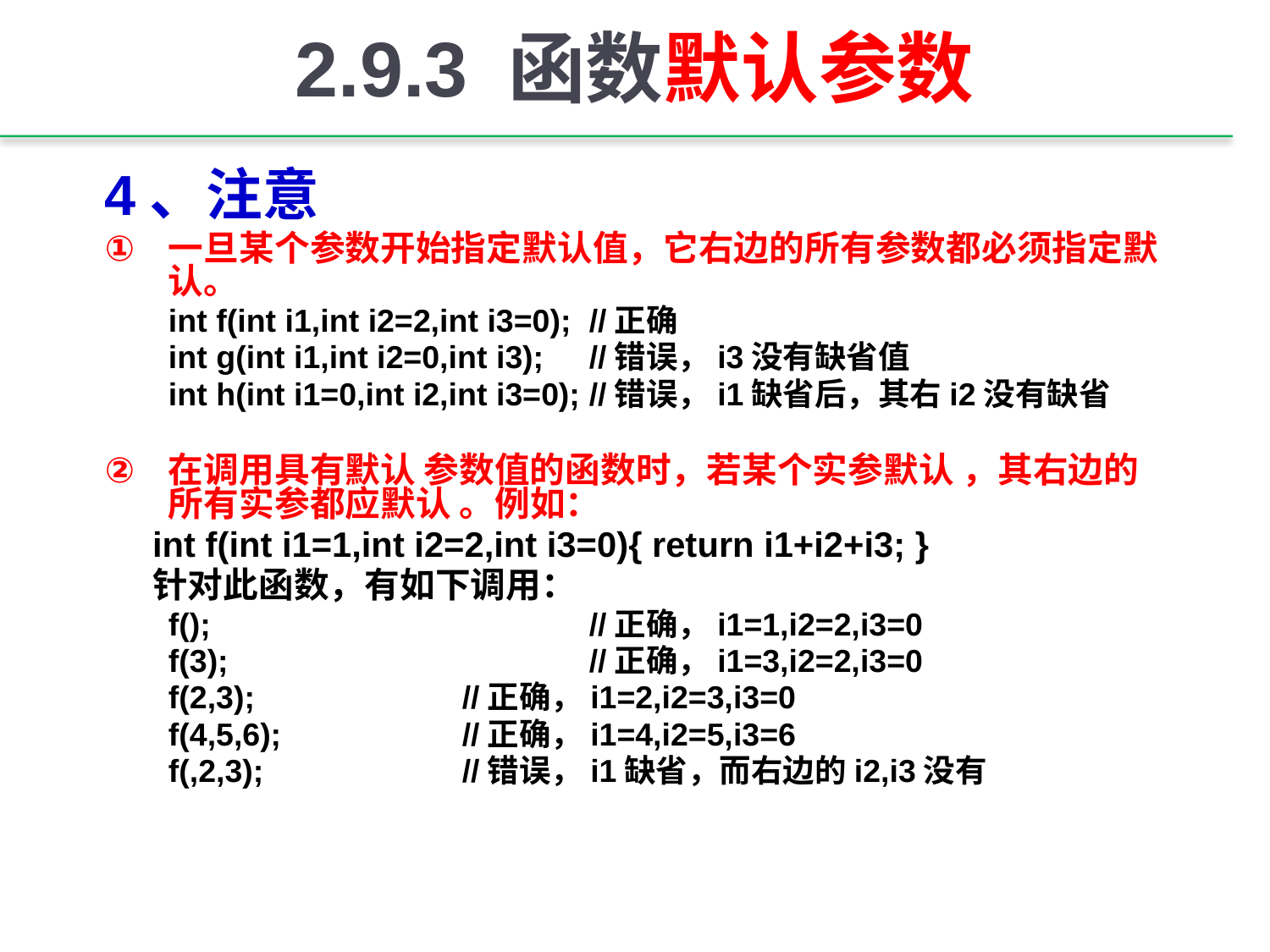

2.9.3 函数默认参数
4、注意
一旦某个参数开始指定默认值，它右边的所有参数都必须指定默认。
int f(int i1,int i2=2,int i3=0);	//正确
int g(int i1,int i2=0,int i3);	//错误，i3没有缺省值
int h(int i1=0,int i2,int i3=0);	//错误，i1缺省后，其右i2没有缺省

在调用具有默认 参数值的函数时，若某个实参默认 ，其右边的所有实参都应默认 。例如：
	int f(int i1=1,int i2=2,int i3=0){ return i1+i2+i3; }
	针对此函数，有如下调用：
f();                		//正确，i1=1,i2=2,i3=0
f(3);               		//正确，i1=3,i2=2,i3=0
f(2,3);               	//正确，i1=2,i2=3,i3=0
f(4,5,6);             	//正确，i1=4,i2=5,i3=6
f(,2,3);              	//错误，i1缺省，而右边的i2,i3没有